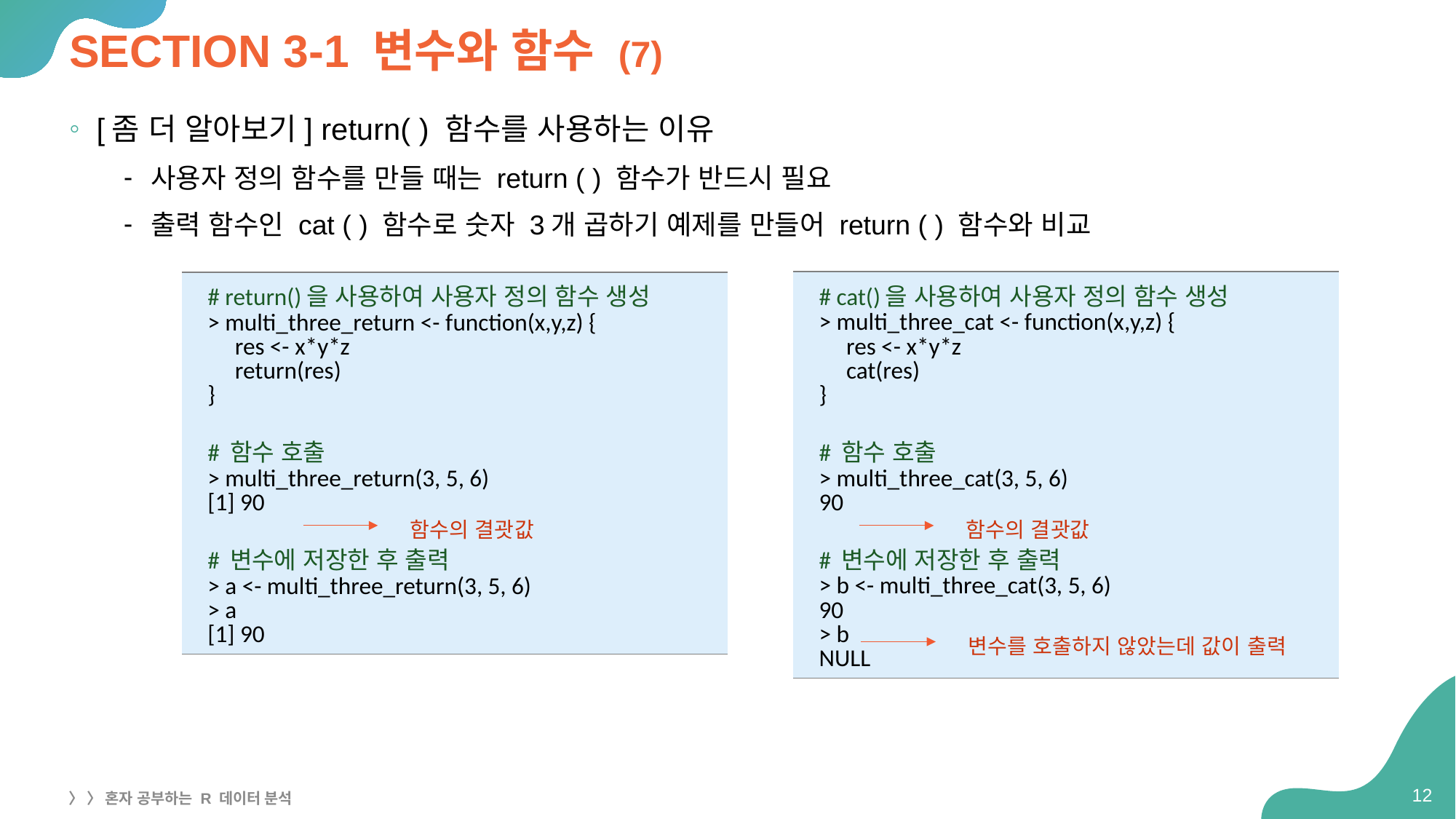

# SECTION 3-1 변수와 함수 (7)
[좀 더 알아보기] return( ) 함수를 사용하는 이유
사용자 정의 함수를 만들 때는 return ( ) 함수가 반드시 필요
출력 함수인 cat ( ) 함수로 숫자 3개 곱하기 예제를 만들어 return ( ) 함수와 비교
| # cat()을 사용하여 사용자 정의 함수 생성 > multi\_three\_cat <- function(x,y,z) { res <- x\*y\*z cat(res) } # 함수 호출 > multi\_three\_cat(3, 5, 6) 90 # 변수에 저장한 후 출력 > b <- multi\_three\_cat(3, 5, 6) 90 > b NULL |
| --- |
| # return()을 사용하여 사용자 정의 함수 생성 > multi\_three\_return <- function(x,y,z) { res <- x\*y\*z return(res) } # 함수 호출 > multi\_three\_return(3, 5, 6) [1] 90 # 변수에 저장한 후 출력 > a <- multi\_three\_return(3, 5, 6) > a [1] 90 |
| --- |
함수의 결괏값
함수의 결괏값
변수를 호출하지 않았는데 값이 출력
12
〉 〉 혼자 공부하는 R 데이터 분석